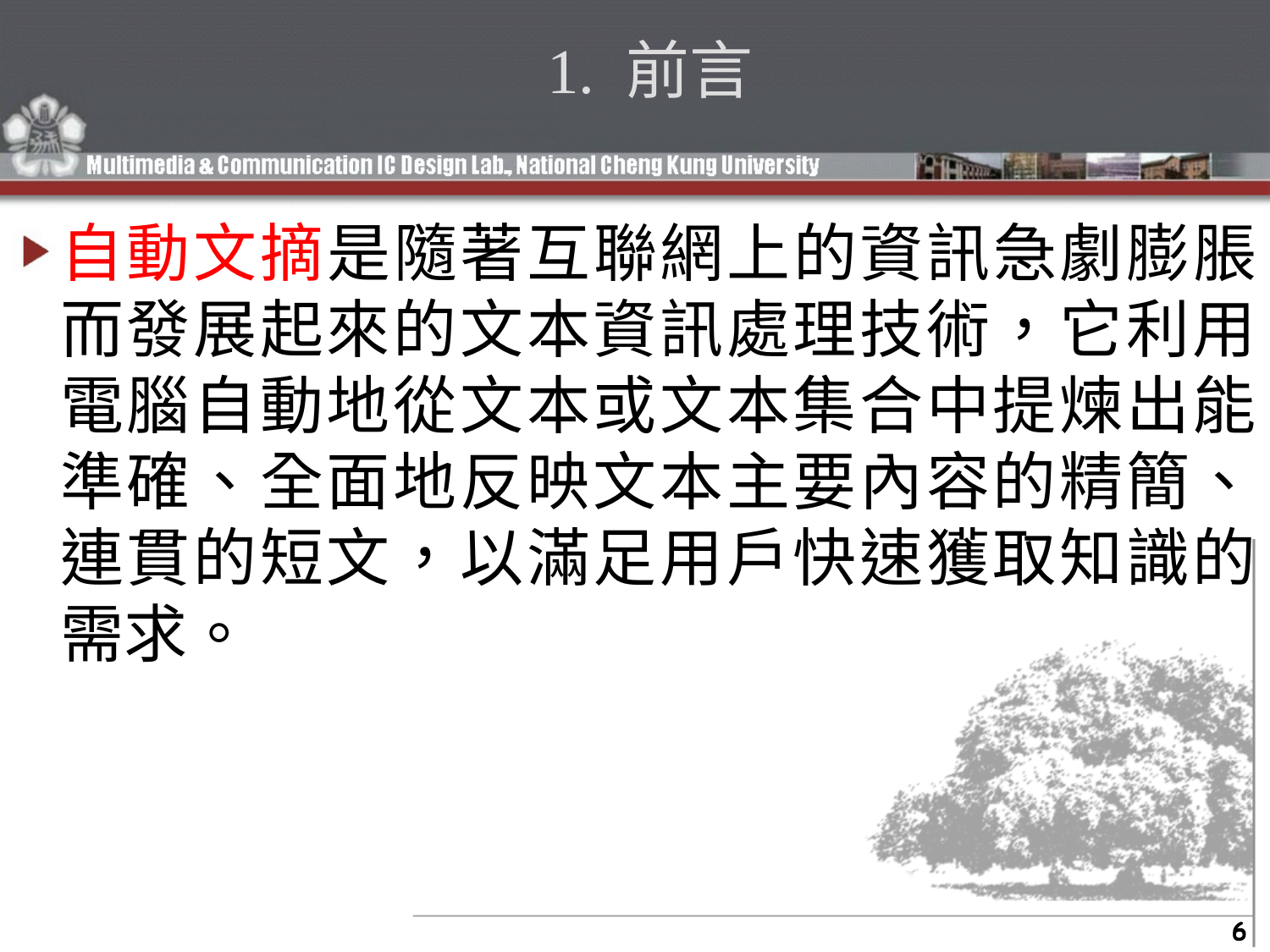

# 1. 前言
自動文摘是隨著互聯網上的資訊急劇膨脹而發展起來的文本資訊處理技術，它利用電腦自動地從文本或文本集合中提煉出能準確、全面地反映文本主要內容的精簡、連貫的短文，以滿足用戶快速獲取知識的需求。

6